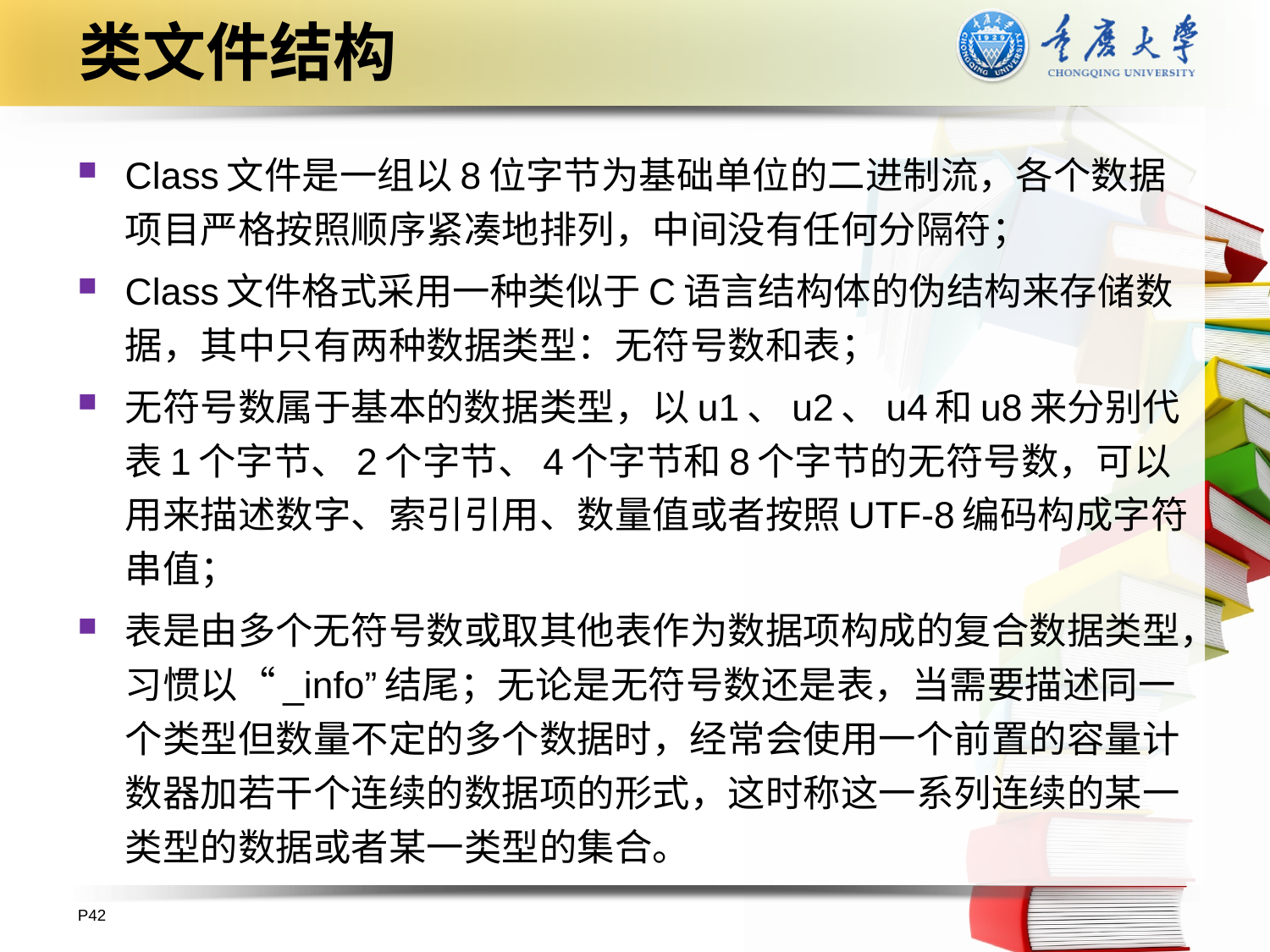

# 类文件结构
Class文件是一组以8位字节为基础单位的二进制流，各个数据项目严格按照顺序紧凑地排列，中间没有任何分隔符；
Class文件格式采用一种类似于C语言结构体的伪结构来存储数据，其中只有两种数据类型：无符号数和表；
无符号数属于基本的数据类型，以u1、u2、u4和u8来分别代表1个字节、2个字节、4个字节和8个字节的无符号数，可以用来描述数字、索引引用、数量值或者按照UTF-8编码构成字符串值；
表是由多个无符号数或取其他表作为数据项构成的复合数据类型，习惯以“_info”结尾；无论是无符号数还是表，当需要描述同一个类型但数量不定的多个数据时，经常会使用一个前置的容量计数器加若干个连续的数据项的形式，这时称这一系列连续的某一类型的数据或者某一类型的集合。
P42